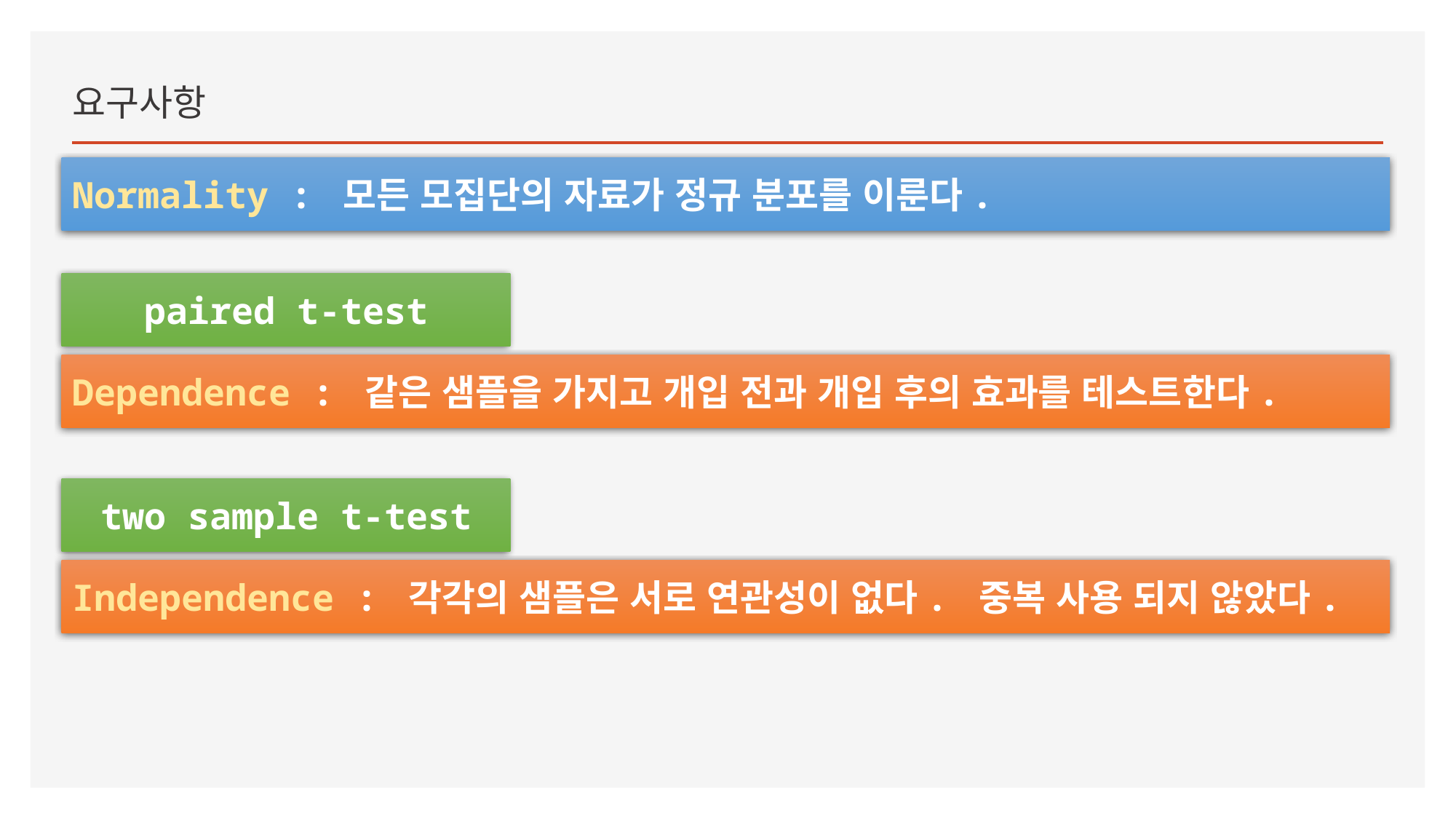

요구사항
Normality : 모든 모집단의 자료가 정규 분포를 이룬다.
paired t-test
Dependence : 같은 샘플을 가지고 개입 전과 개입 후의 효과를 테스트한다.
two sample t-test
Independence : 각각의 샘플은 서로 연관성이 없다. 중복 사용 되지 않았다.